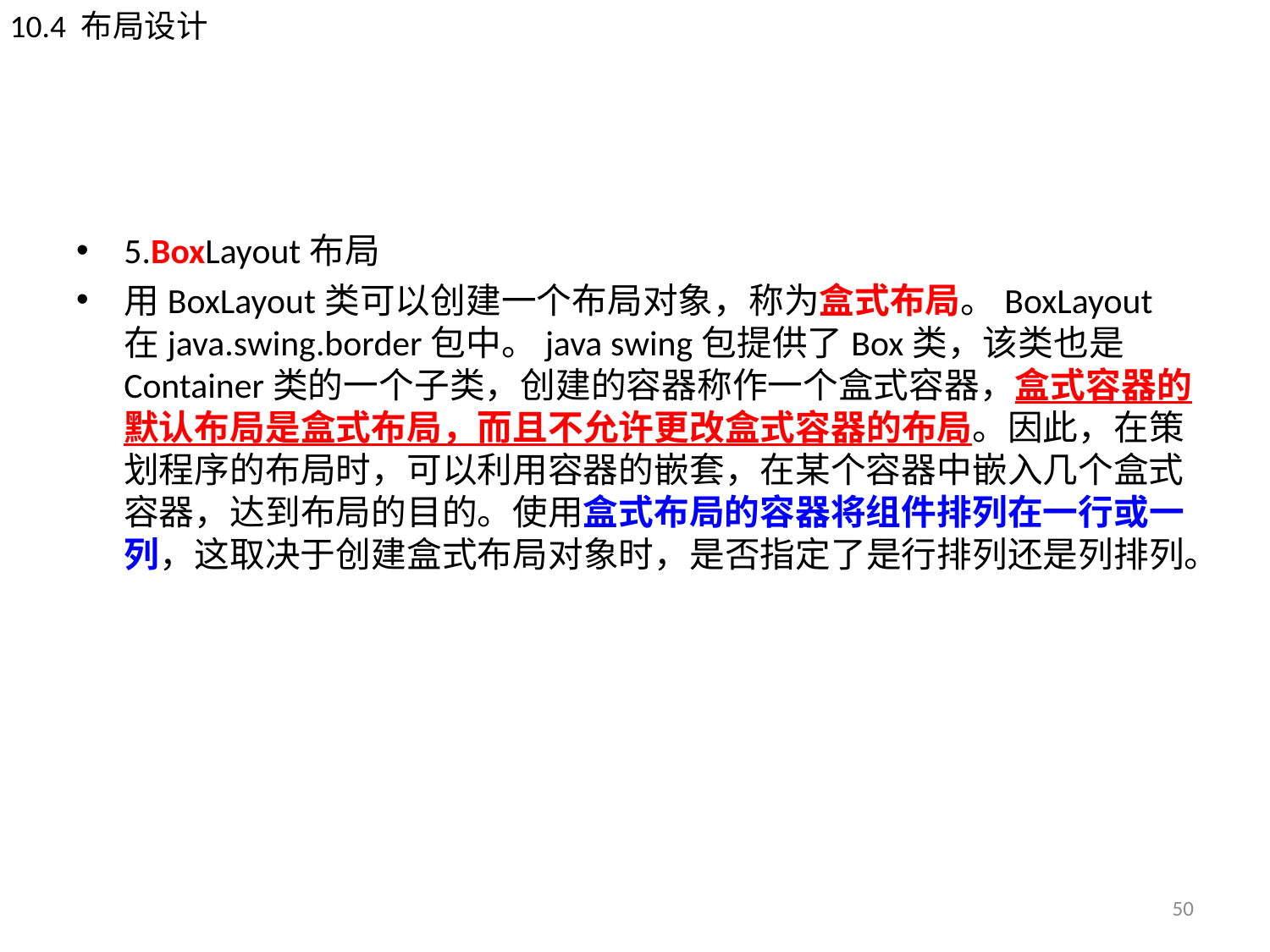

10.4 布局设计
#
5.BoxLayout布局
用BoxLayout类可以创建一个布局对象，称为盒式布局。BoxLayout在java.swing.border包中。java swing包提供了Box类，该类也是Container类的一个子类，创建的容器称作一个盒式容器，盒式容器的默认布局是盒式布局，而且不允许更改盒式容器的布局。因此，在策划程序的布局时，可以利用容器的嵌套，在某个容器中嵌入几个盒式容器，达到布局的目的。使用盒式布局的容器将组件排列在一行或一列，这取决于创建盒式布局对象时，是否指定了是行排列还是列排列。
50